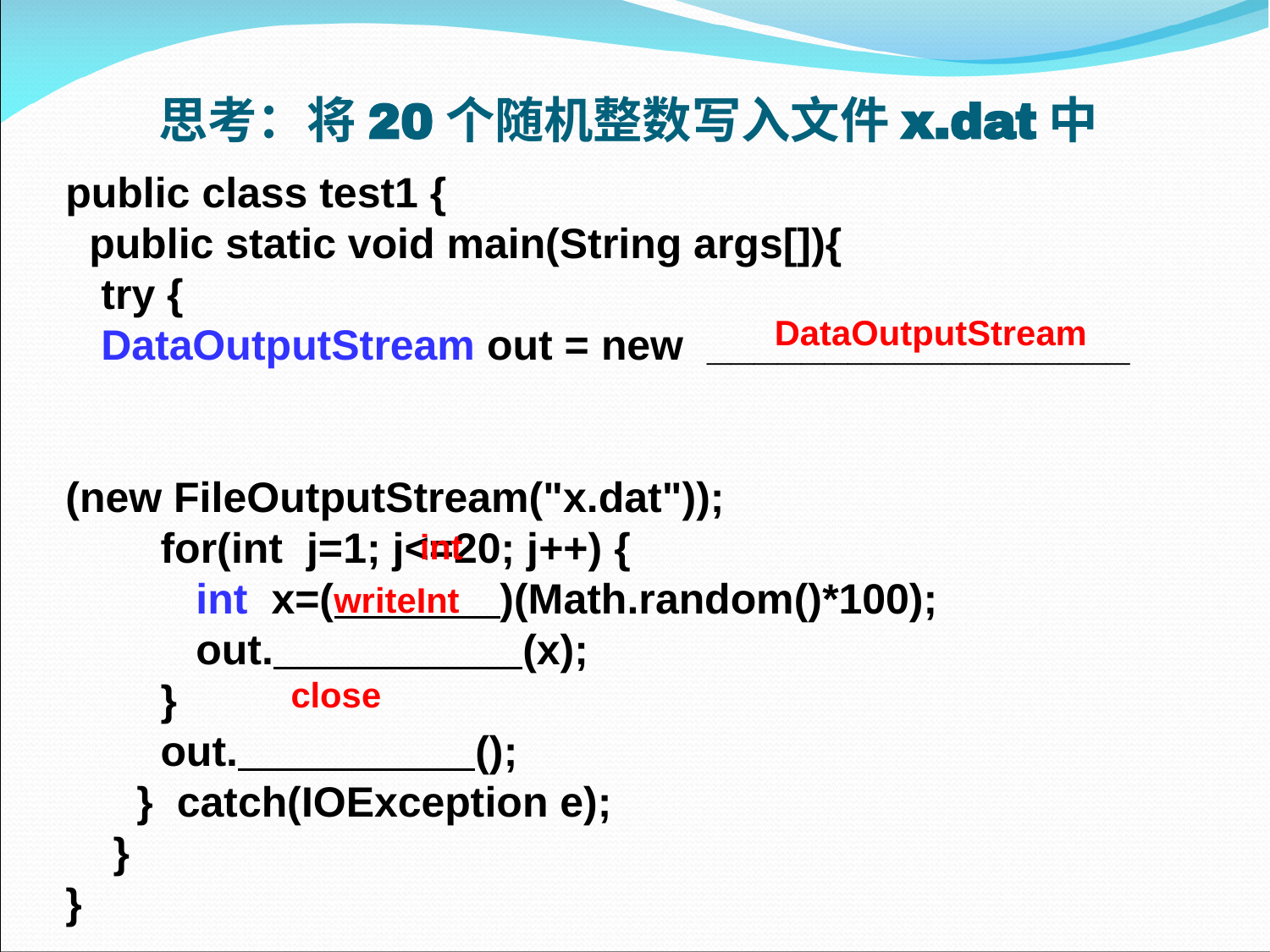

# 思考：将20个随机整数写入文件x.dat中
public class test1 {
  public static void main(String args[]){
   try {
   DataOutputStream out = new  __________________

(new FileOutputStream("x.dat"));
        for(int  j=1; j<=20; j++) {
           int  x=(              )(Math.random()*100);
           out.                     (x);
        }
        out.                    ();
      }  catch(IOException e);
    }
}

DataOutputStream
int
writeInt
close